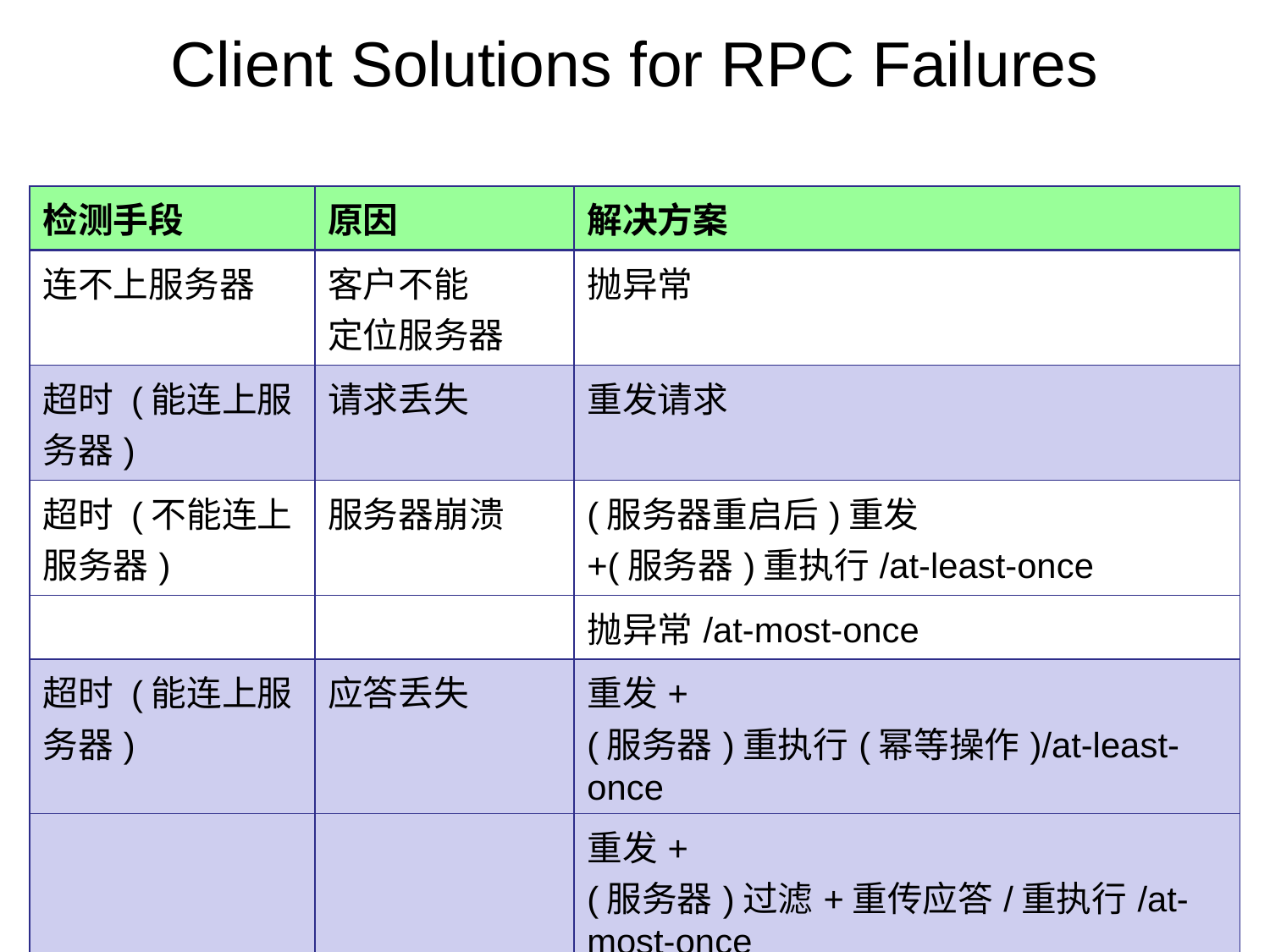

# Client Solutions for RPC Failures
| 检测手段 | 原因 | 解决方案 |
| --- | --- | --- |
| 连不上服务器 | 客户不能 定位服务器 | 抛异常 |
| 超时 (能连上服务器) | 请求丢失 | 重发请求 |
| 超时 (不能连上服务器) | 服务器崩溃 | (服务器重启后)重发 +(服务器)重执行/at-least-once |
|  |  | 抛异常/at-most-once |
| 超时 (能连上服务器) | 应答丢失 | 重发+ (服务器)重执行(幂等操作)/at-least-once |
|  |  | 重发+ (服务器)过滤+重传应答/重执行/at-most-once |